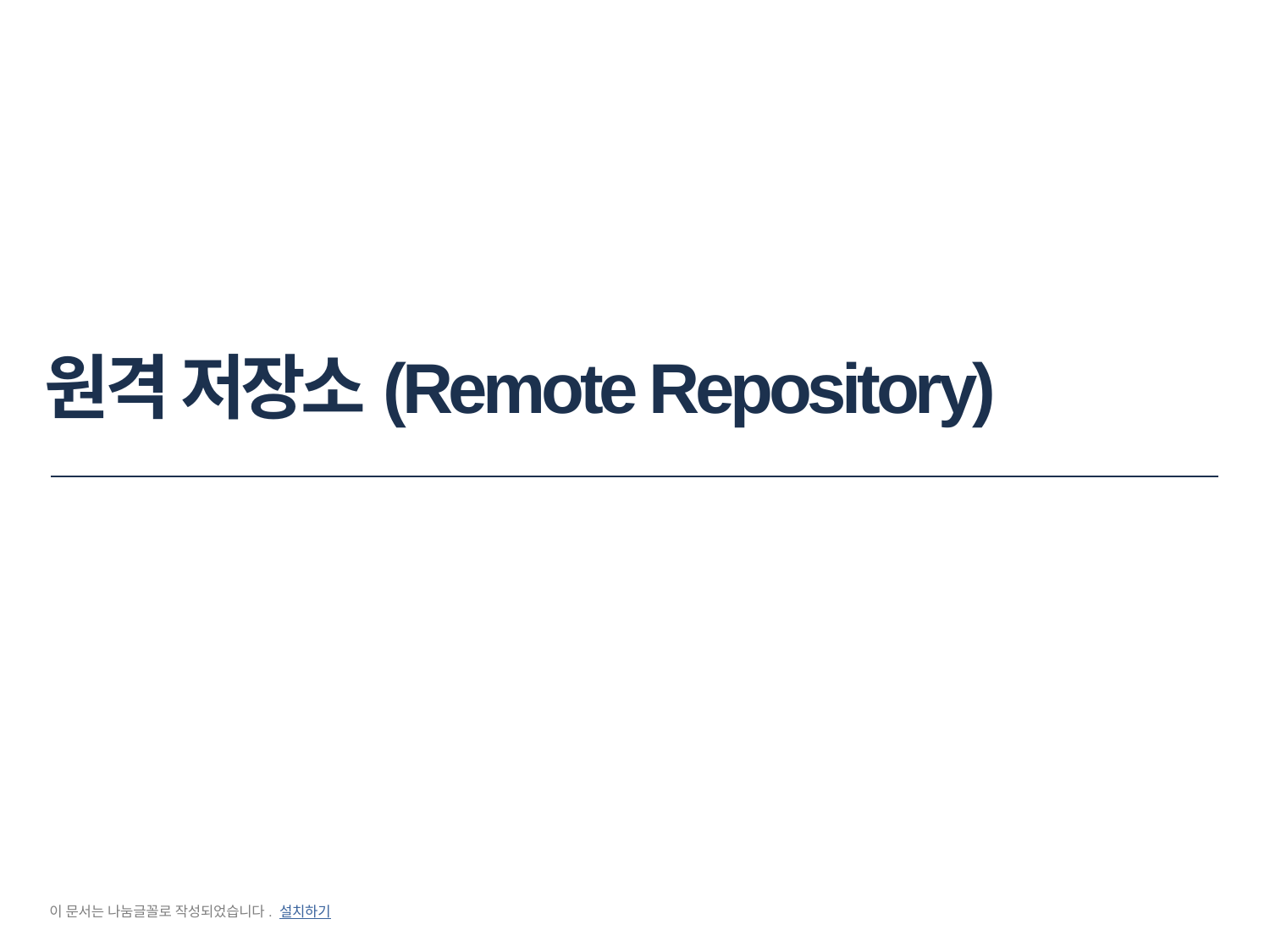

# 원격 저장소(Remote Repository)
이 문서는 나눔글꼴로 작성되었습니다. 설치하기